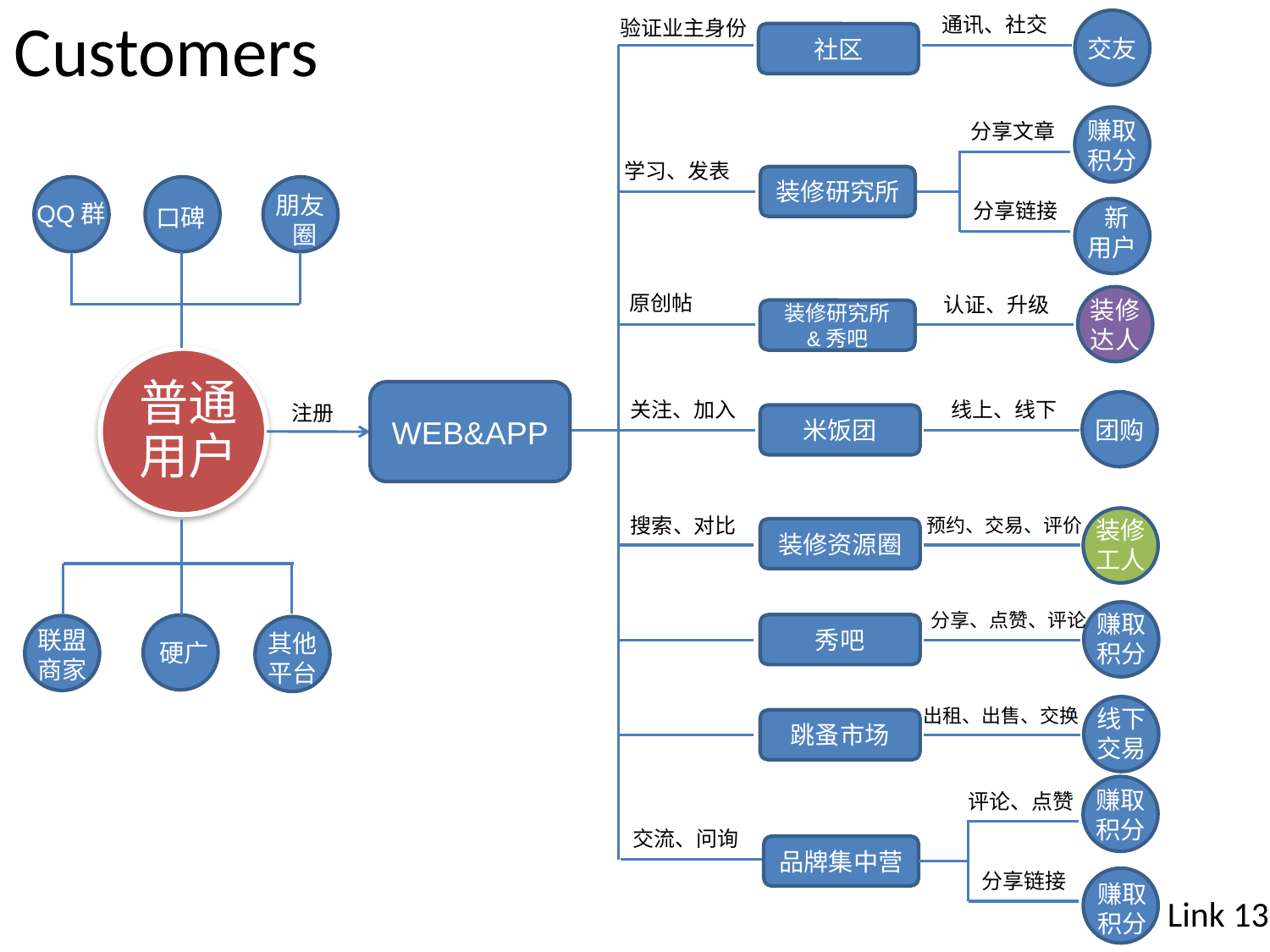

Customers

通讯、社交
验证业主身份

交友
社区

赚取
积分
分享文章
学习、发表
装修研究所

QQ群

口碑

朋友
  圈
分享链接
  新
用户

原创帖
认证、升级

装修
达人
装修研究所
&秀吧

普通用户
WEB&APP
线上、线下
关注、加入

团购
注册
米饭团
搜索、对比
预约、交易、评价

装修
工人
装修资源圈
分享、点赞、评论

赚取
积分
秀吧

硬广

联盟
商家

其他
平台

线下
交易
出租、出售、交换
跳蚤市场

赚取
积分
评论、点赞
交流、问询
品牌集中营
分享链接

赚取
积分
Link 13